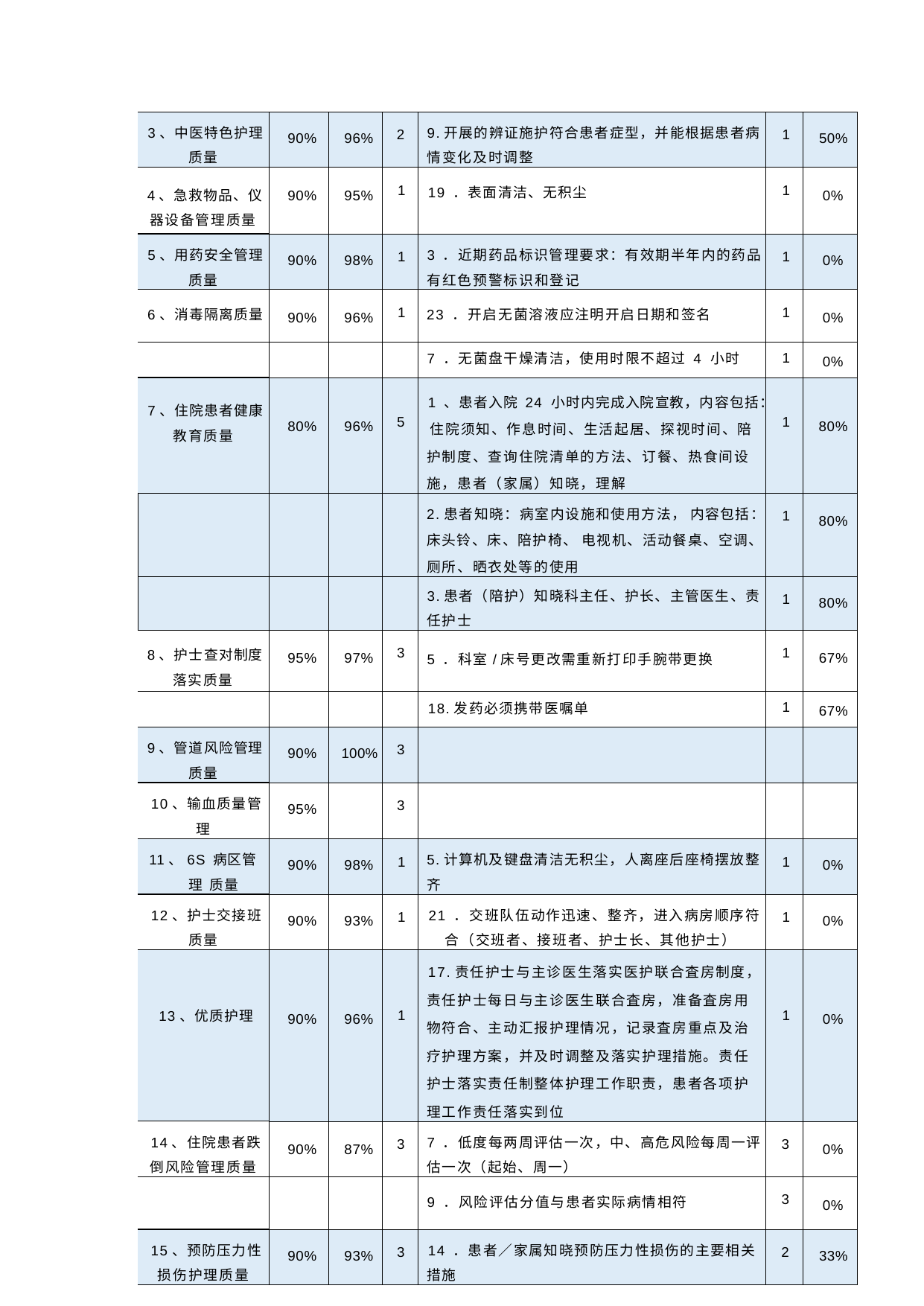

| 3、中医特色护理 质量 | 90% | 96% | 2 | 9.开展的辨证施护符合患者症型，并能根据患者病 情变化及时调整 | 1 | 50% |
| --- | --- | --- | --- | --- | --- | --- |
| 4、急救物品、仪 器设备管理质量 | 90% | 95% | 1 | 19 ．表面清洁、无积尘 | 1 | 0% |
| 5、用药安全管理 质量 | 90% | 98% | 1 | 3 ．近期药品标识管理要求：有效期半年内的药品 有红色预警标识和登记 | 1 | 0% |
| 6、消毒隔离质量 | 90% | 96% | 1 | 23 ．开启无菌溶液应注明开启日期和签名 | 1 | 0% |
|  |  |  |  | 7 ．无菌盘干燥清洁，使用时限不超过 4 小时 | 1 | 0% |
| 7、住院患者健康 教育质量 | 80% | 96% | 5 | 1 、患者入院 24 小时内完成入院宣教，内容包括： 住院须知、作息时间、生活起居、探视时间、陪 护制度、查询住院清单的方法、订餐、热食间设 施，患者（家属）知晓，理解 | 1 | 80% |
|  |  |  |  | 2.患者知晓：病室内设施和使用方法， 内容包括： 床头铃、床、陪护椅、 电视机、活动餐桌、空调、 厕所、晒衣处等的使用 | 1 | 80% |
|  |  |  |  | 3.患者（陪护）知晓科主任、护长、主管医生、责 任护士 | 1 | 80% |
| 8、护士查对制度 落实质量 | 95% | 97% | 3 | 5 ．科室/床号更改需重新打印手腕带更换 | 1 | 67% |
|  |  |  |  | 18.发药必须携带医嘱单 | 1 | 67% |
| 9、管道风险管理 质量 | 90% | 100% | 3 |  |  |  |
| 10、输血质量管 理 | 95% |  | 3 |  |  |  |
| 11、6S 病区管理 质量 | 90% | 98% | 1 | 5.计算机及键盘清洁无积尘，人离座后座椅摆放整 齐 | 1 | 0% |
| 12、护士交接班 质量 | 90% | 93% | 1 | 21 ．交班队伍动作迅速、整齐，进入病房顺序符 合（交班者、接班者、护士长、其他护士） | 1 | 0% |
| 13、优质护理 | 90% | 96% | 1 | 17.责任护士与主诊医生落实医护联合査房制度， 责任护士每日与主诊医生联合査房，准备査房用 物符合、主动汇报护理情况，记录査房重点及治 疗护理方案，并及时调整及落实护理措施。责任 护士落实责任制整体护理工作职责，患者各项护 理工作责任落实到位 | 1 | 0% |
| 14、住院患者跌 倒风险管理质量 | 90% | 87% | 3 | 7 ．低度每两周评估一次，中、高危风险每周一评 估一次（起始、周一） | 3 | 0% |
|  |  |  |  | 9 ．风险评估分值与患者实际病情相符 | 3 | 0% |
| 15、预防压力性 损伤护理质量 | 90% | 93% | 3 | 14 ．患者／家属知晓预防压力性损伤的主要相关 措施 | 2 | 33% |